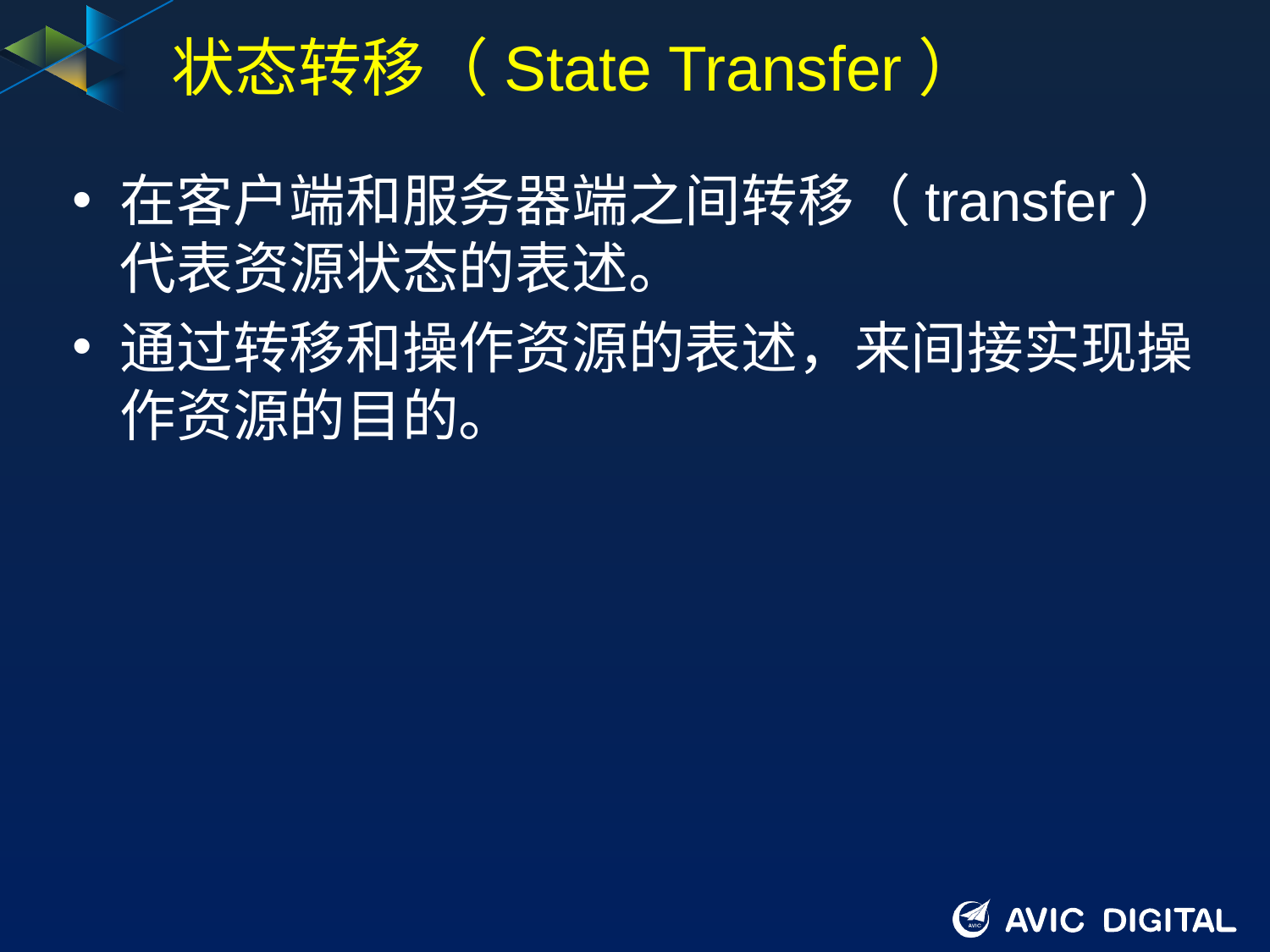

# 状态转移（State Transfer）
在客户端和服务器端之间转移（transfer）代表资源状态的表述。
通过转移和操作资源的表述，来间接实现操作资源的目的。